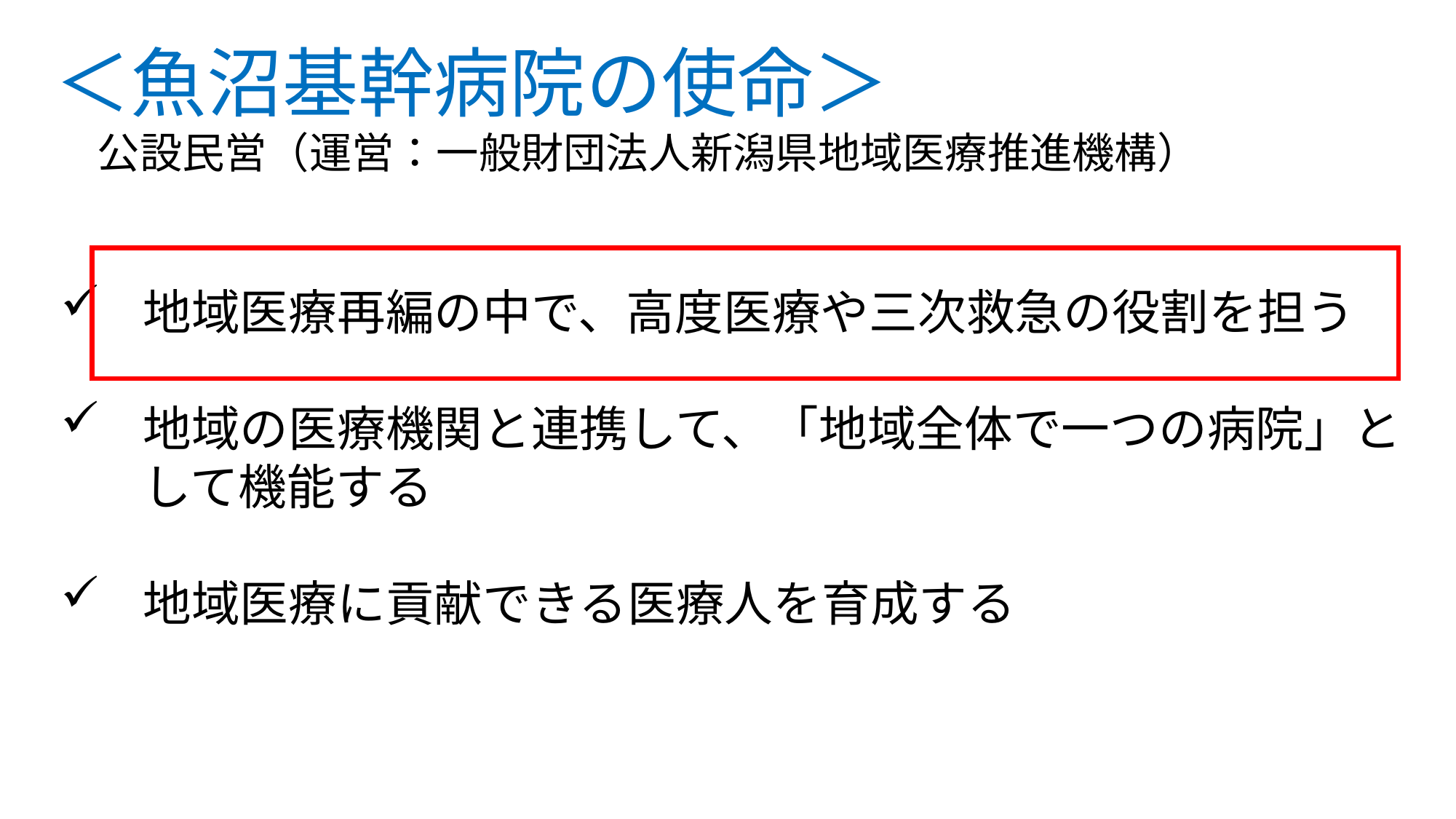

＜魚沼基幹病院の使命＞
　公設民営（運営：一般財団法人新潟県地域医療推進機構）

地域医療再編の中で、高度医療や三次救急の役割を担う

地域の医療機関と連携して、「地域全体で一つの病院」として機能する

地域医療に貢献できる医療人を育成する